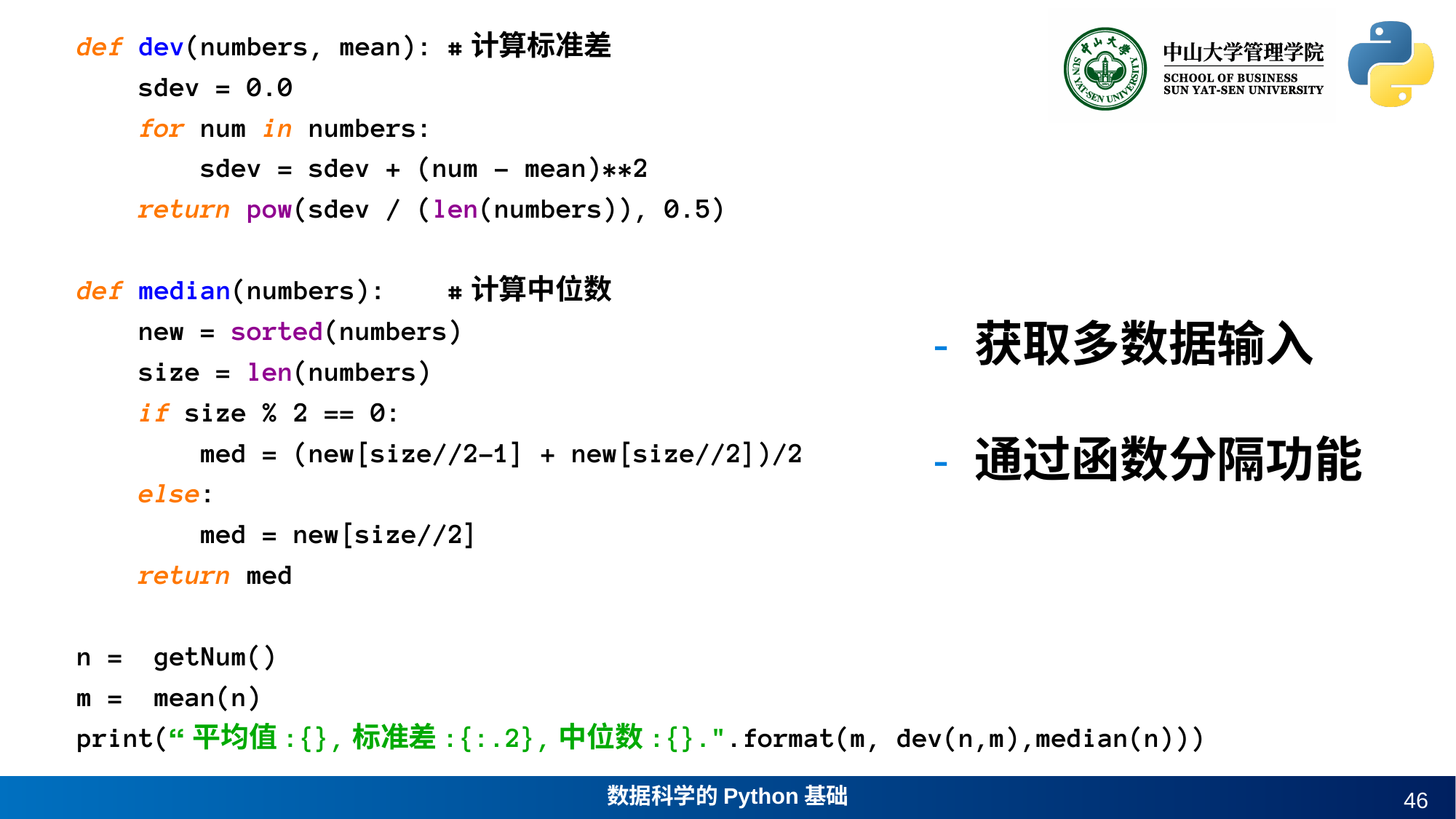

def dev(numbers, mean): #计算标准差
    sdev = 0.0
    for num in numbers:
        sdev = sdev + (num - mean)**2
    return pow(sdev / (len(numbers)), 0.5)

def median(numbers):    #计算中位数
    new = sorted(numbers)
    size = len(numbers)
    if size % 2 == 0:
        med = (new[size//2-1] + new[size//2])/2
    else:
        med = new[size//2]
    return med

n =  getNum()
m =  mean(n)
print(“平均值:{},标准差:{:.2},中位数:{}.".format(m, dev(n,m),median(n)))
- 获取多数据输入
- 通过函数分隔功能